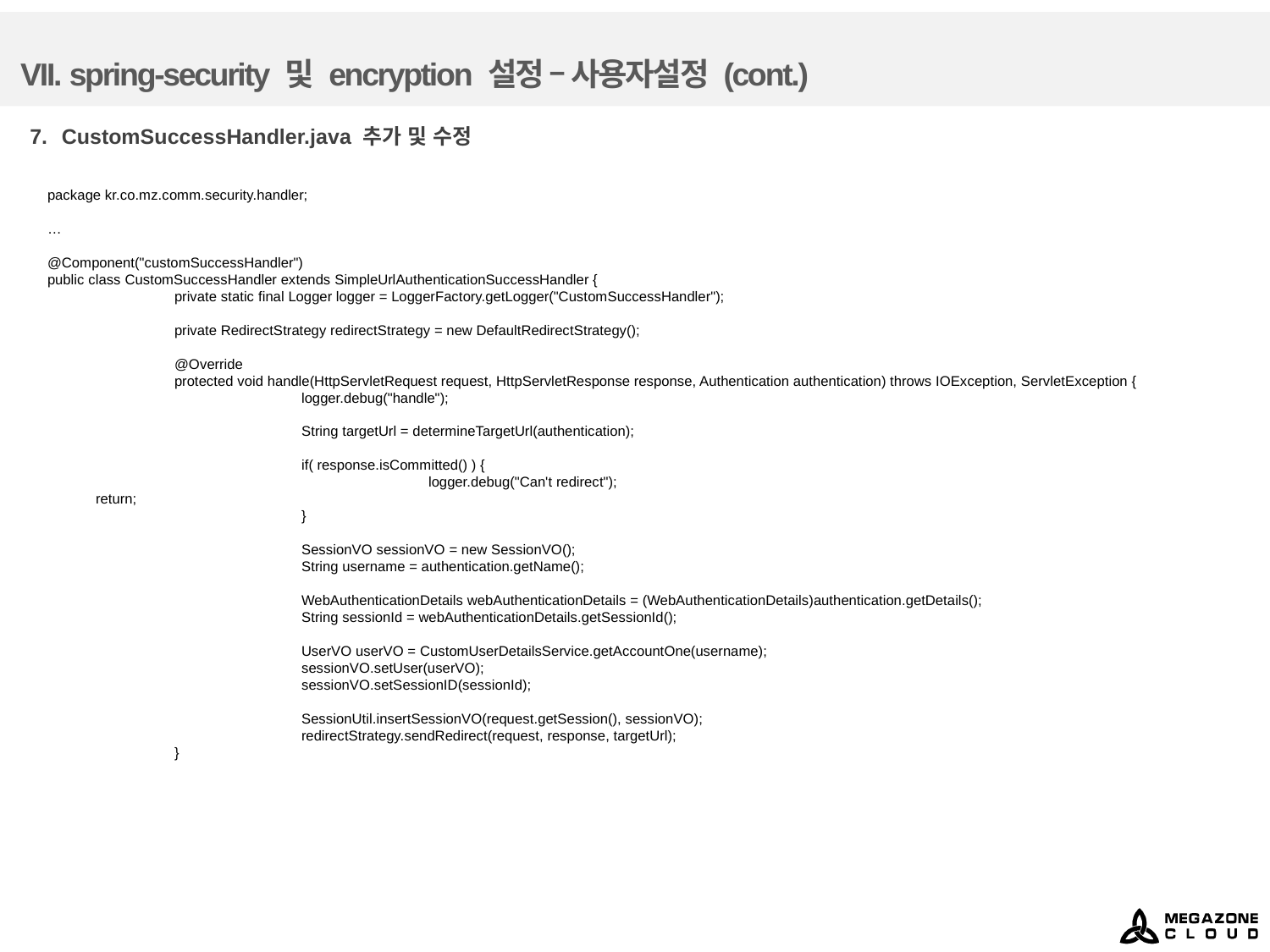

# VII. spring-security 및 encryption 설정 – 사용자설정 (cont.)
CustomSuccessHandler.java 추가 및 수정

package kr.co.mz.comm.security.handler;

…

@Component("customSuccessHandler")
public class CustomSuccessHandler extends SimpleUrlAuthenticationSuccessHandler {
	private static final Logger logger = LoggerFactory.getLogger("CustomSuccessHandler");

	private RedirectStrategy redirectStrategy = new DefaultRedirectStrategy();

	@Override
	protected void handle(HttpServletRequest request, HttpServletResponse response, Authentication authentication) throws IOException, ServletException {
		logger.debug("handle");

		String targetUrl = determineTargetUrl(authentication);

		if( response.isCommitted() ) {
			logger.debug("Can't redirect");
            return;
		}

		SessionVO sessionVO = new SessionVO();
		String username = authentication.getName();

		WebAuthenticationDetails webAuthenticationDetails = (WebAuthenticationDetails)authentication.getDetails();
		String sessionId = webAuthenticationDetails.getSessionId();

		UserVO userVO = CustomUserDetailsService.getAccountOne(username);
		sessionVO.setUser(userVO);
		sessionVO.setSessionID(sessionId);

		SessionUtil.insertSessionVO(request.getSession(), sessionVO);
		redirectStrategy.sendRedirect(request, response, targetUrl);
	}